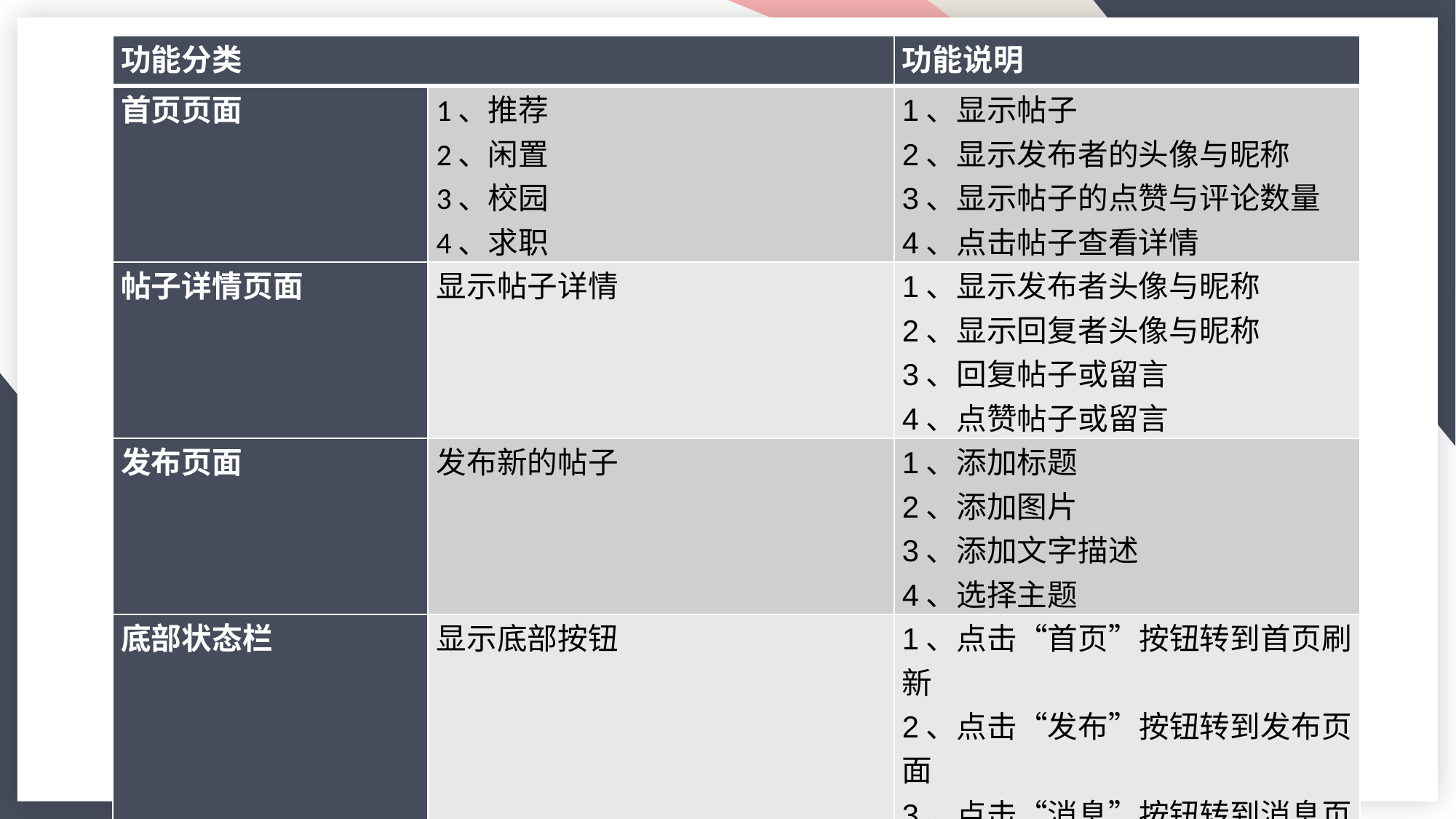

| 功能分类 |  | 功能说明 |
| --- | --- | --- |
| 首页页面 | 1、推荐 2、闲置 3、校园 4、求职 | 1、显示帖子 2、显示发布者的头像与昵称 3、显示帖子的点赞与评论数量 4、点击帖子查看详情 |
| 帖子详情页面 | 显示帖子详情 | 1、显示发布者头像与昵称 2、显示回复者头像与昵称 3、回复帖子或留言 4、点赞帖子或留言 |
| 发布页面 | 发布新的帖子 | 1、添加标题 2、添加图片 3、添加文字描述 4、选择主题 |
| 底部状态栏 | 显示底部按钮 | 1、点击“首页”按钮转到首页刷新 2、点击“发布”按钮转到发布页面 3、点击“消息”按钮转到消息页面 4、点击“我的”按钮转到用户页面 |